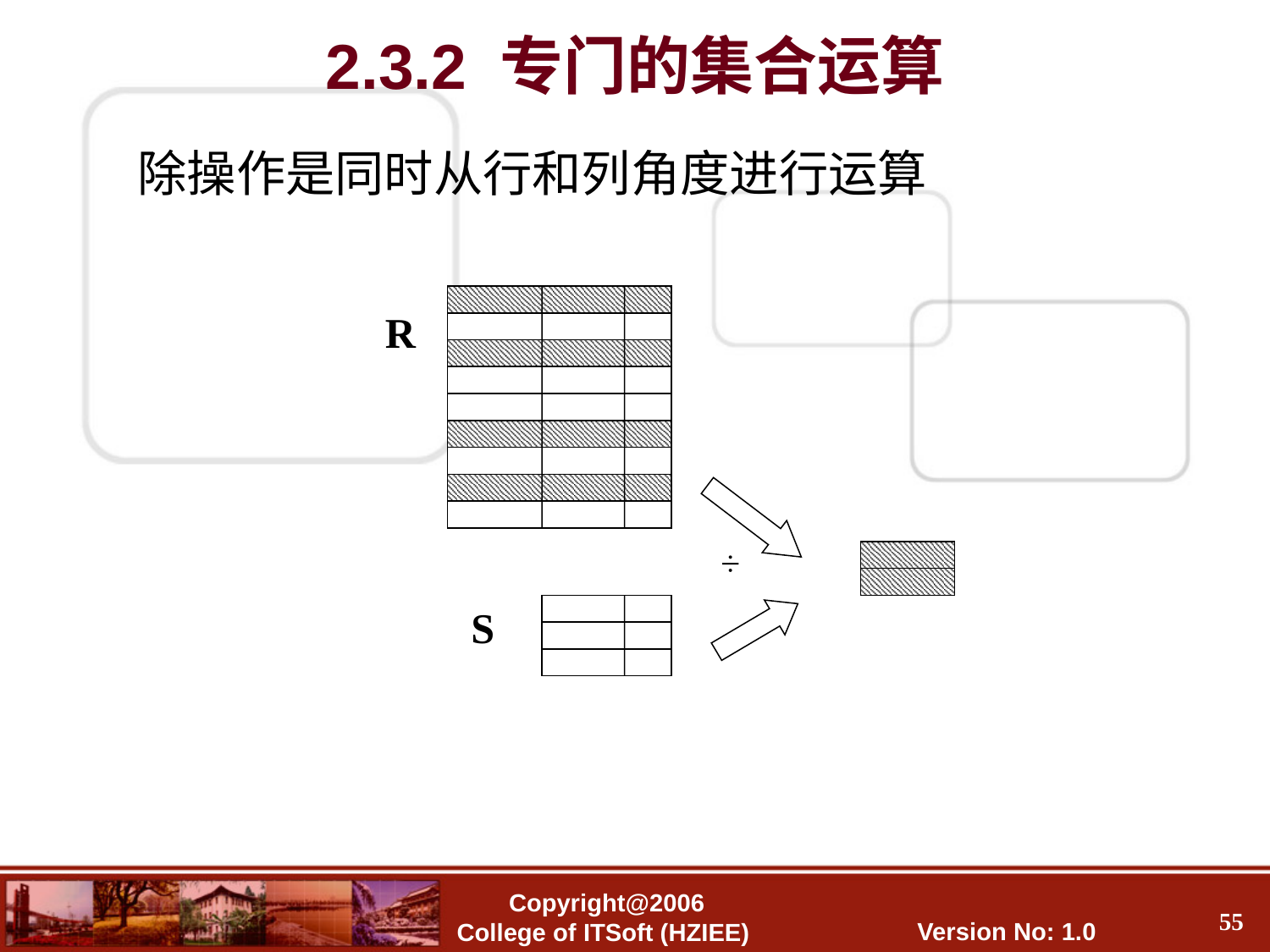

# 2.3.2 专门的集合运算
除操作是同时从行和列角度进行运算

R

÷

S